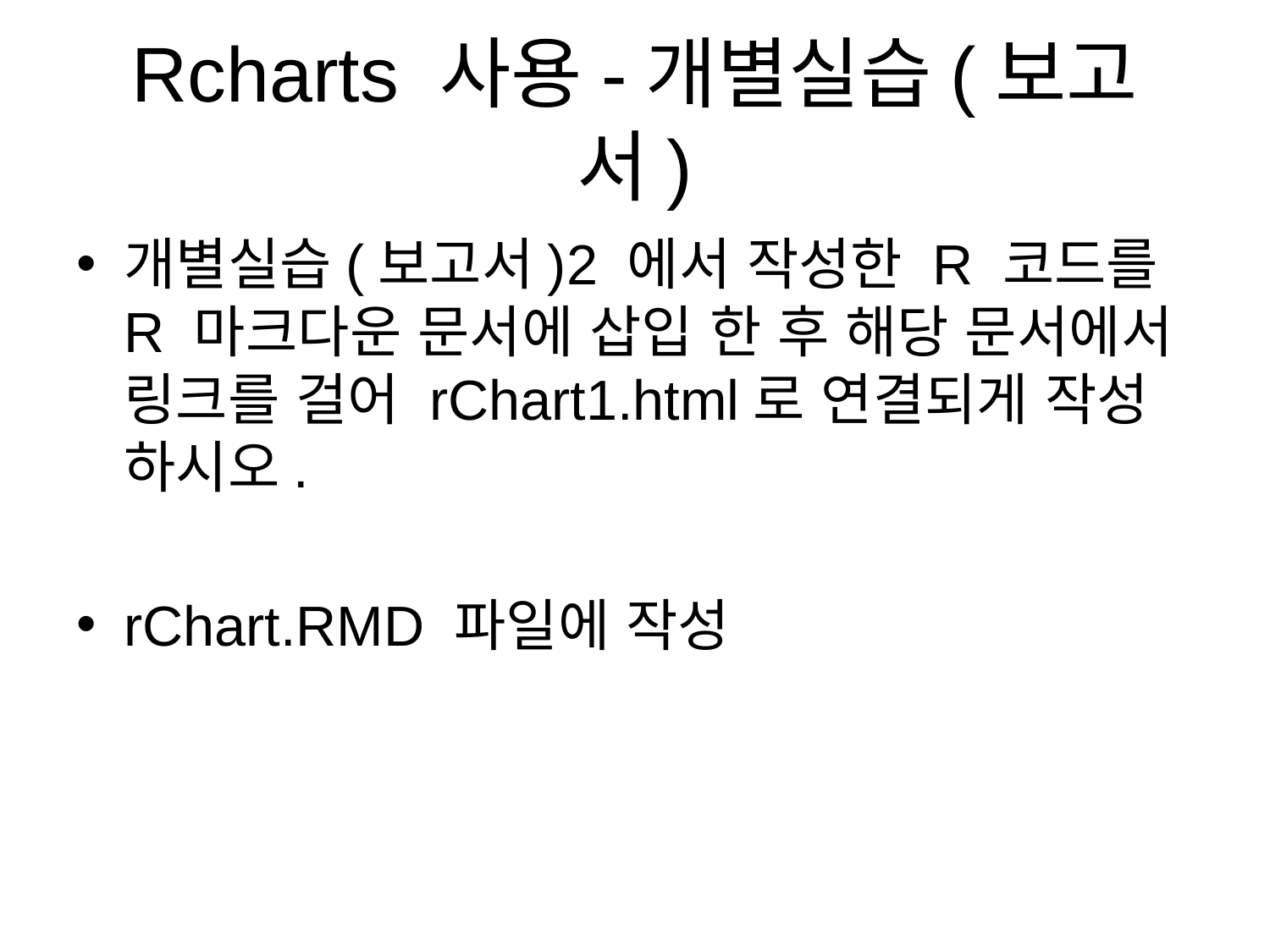

# Rcharts 사용-개별실습(보고서)
개별실습(보고서)2 에서 작성한 R 코드를 R 마크다운 문서에 삽입 한 후 해당 문서에서 링크를 걸어 rChart1.html로 연결되게 작성 하시오.

rChart.RMD 파일에 작성